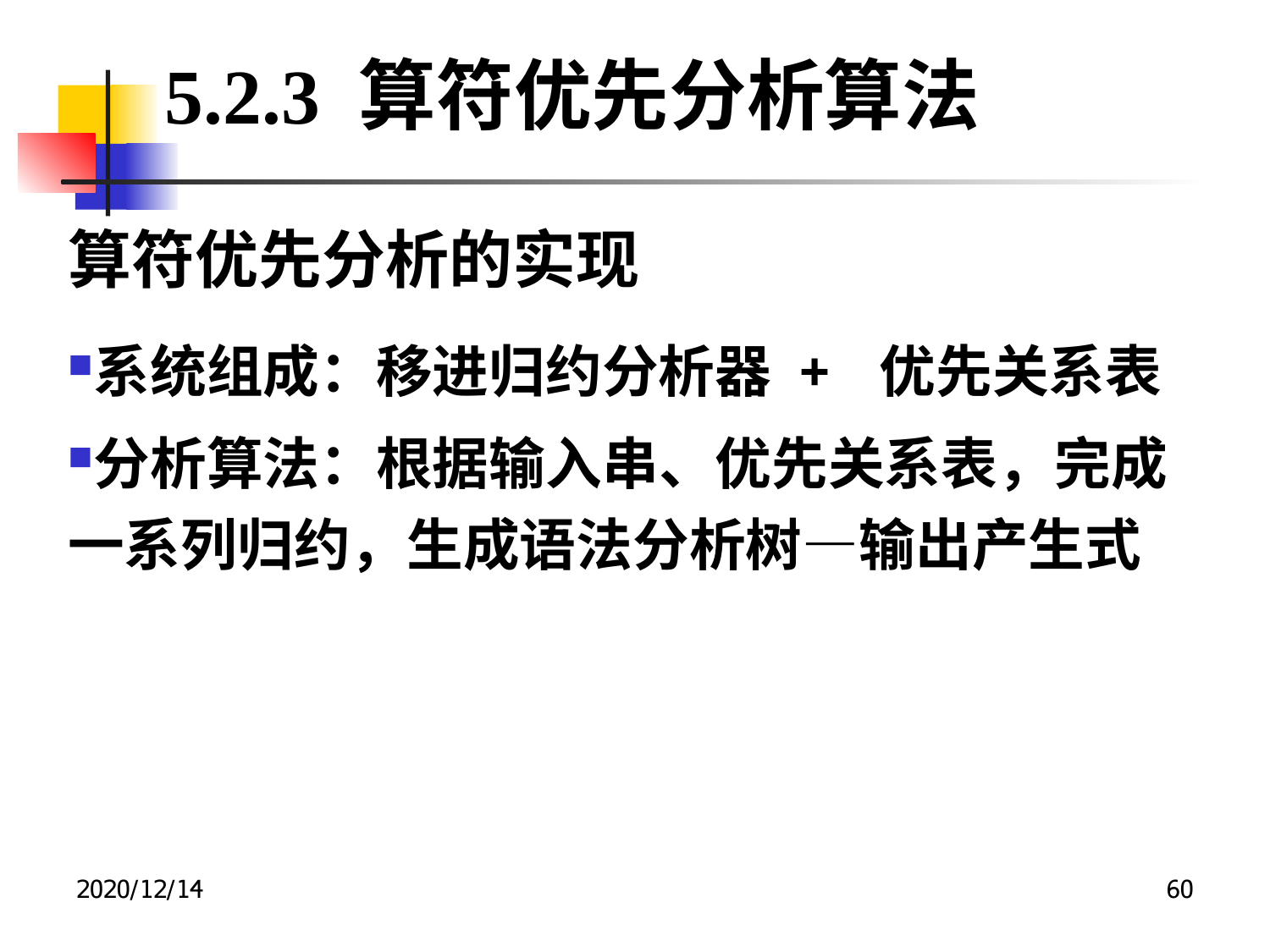

5.2.3 算符优先分析算法
算符优先分析的实现
系统组成：移进归约分析器 + 优先关系表
分析算法：根据输入串、优先关系表，完成一系列归约，生成语法分析树—输出产生式
2020/12/14
60